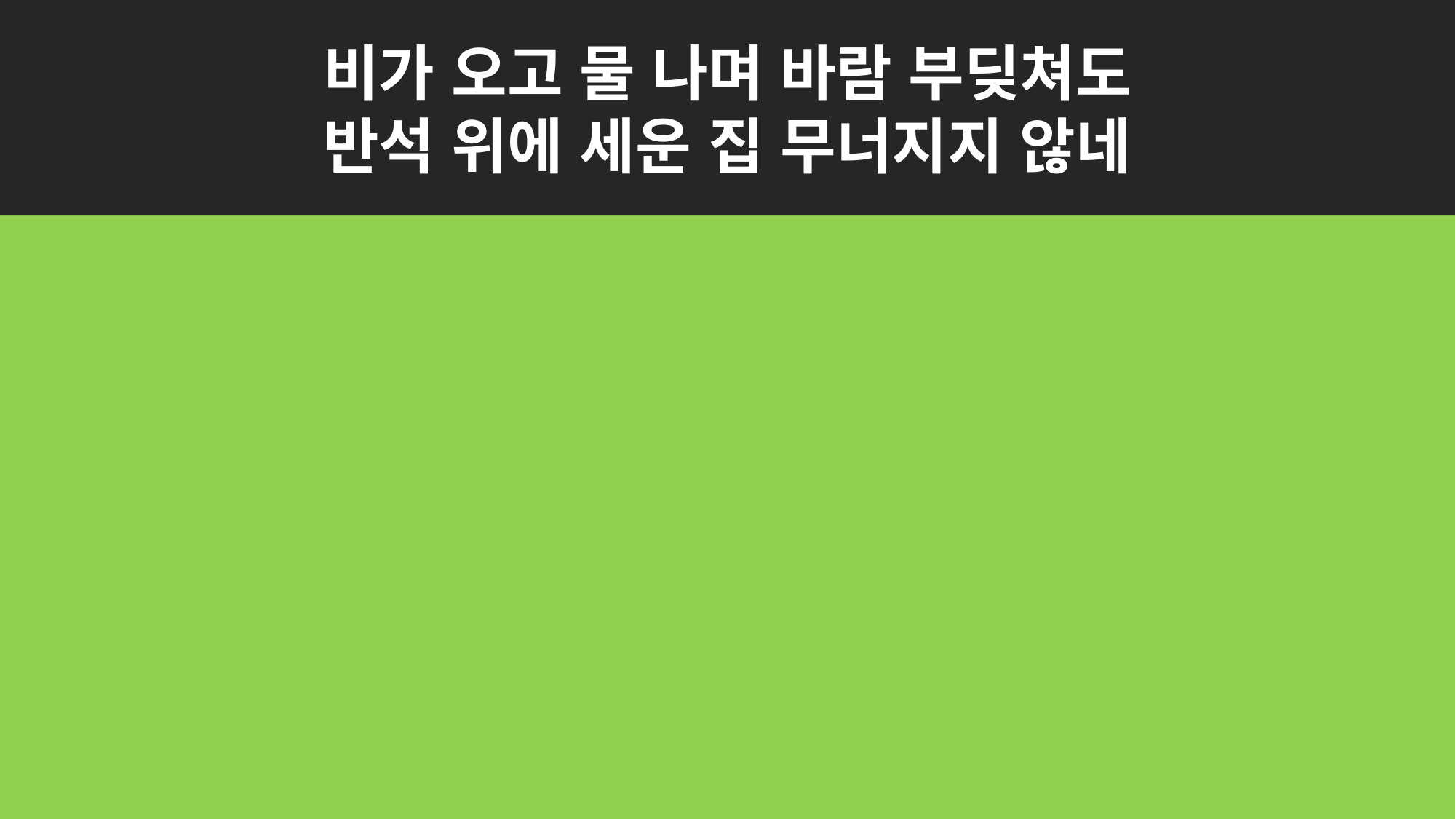

비가 오고 물 나며 바람 부딪쳐도
반석 위에 세운 집 무너지지 않네